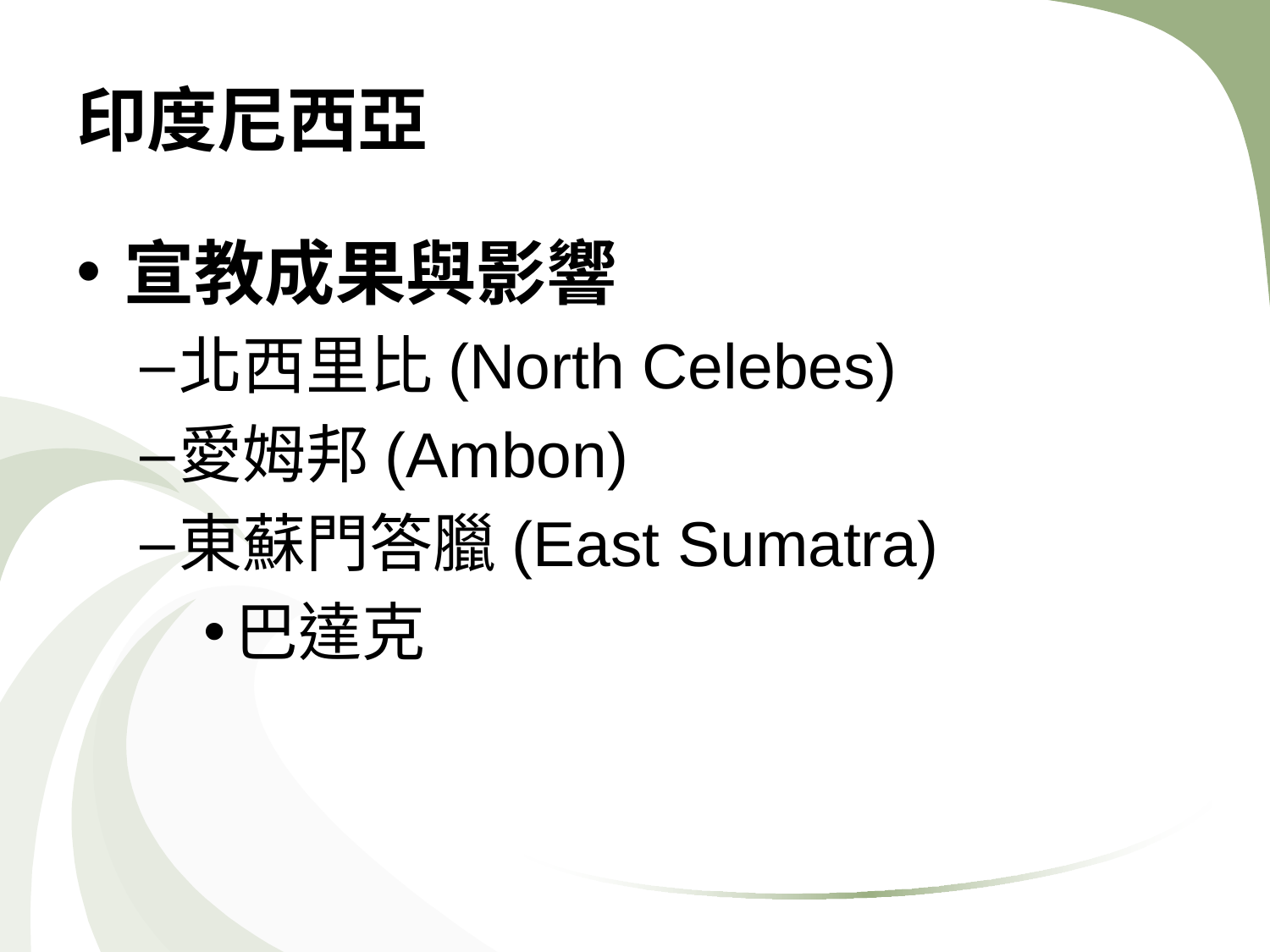

# 印度尼西亞
宣教成果與影響
北西里比(North Celebes)
愛姆邦(Ambon)
東蘇門答臘(East Sumatra)
巴達克